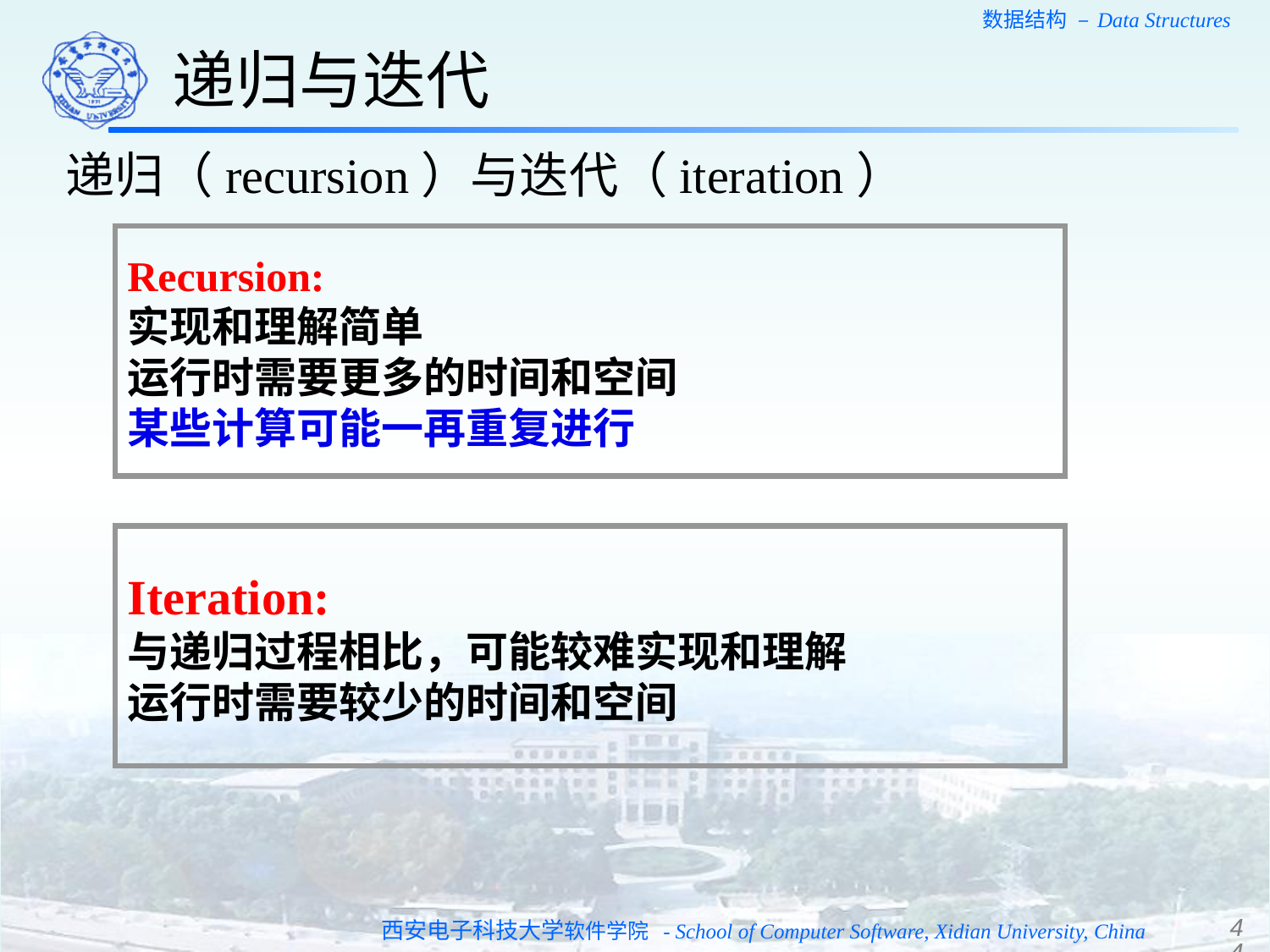

递归与迭代
递归（recursion）与迭代（iteration）
Recursion:
实现和理解简单
运行时需要更多的时间和空间
某些计算可能一再重复进行
Iteration:
与递归过程相比，可能较难实现和理解
运行时需要较少的时间和空间
44